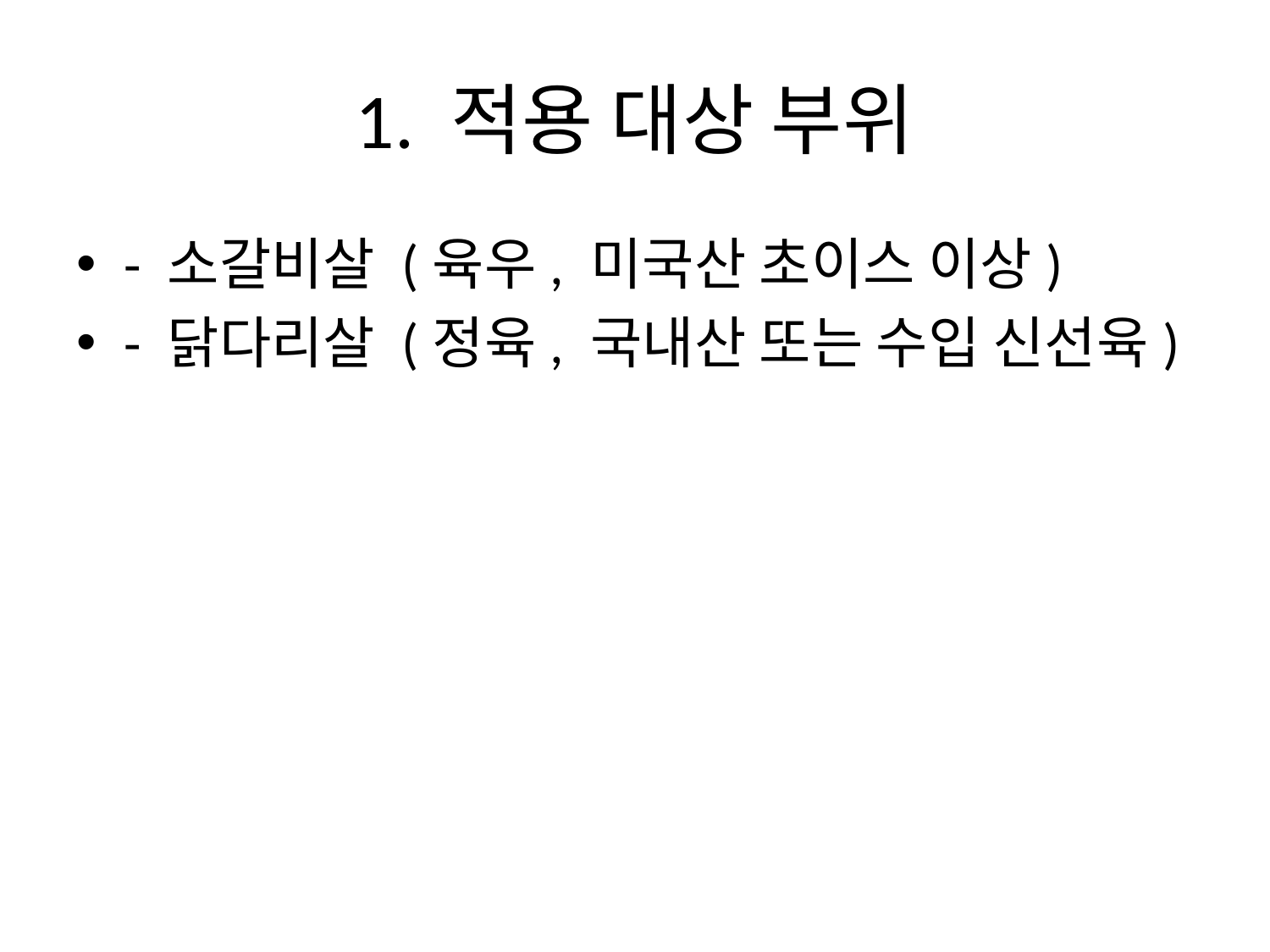

# 1. 적용 대상 부위
- 소갈비살 (육우, 미국산 초이스 이상)
- 닭다리살 (정육, 국내산 또는 수입 신선육)